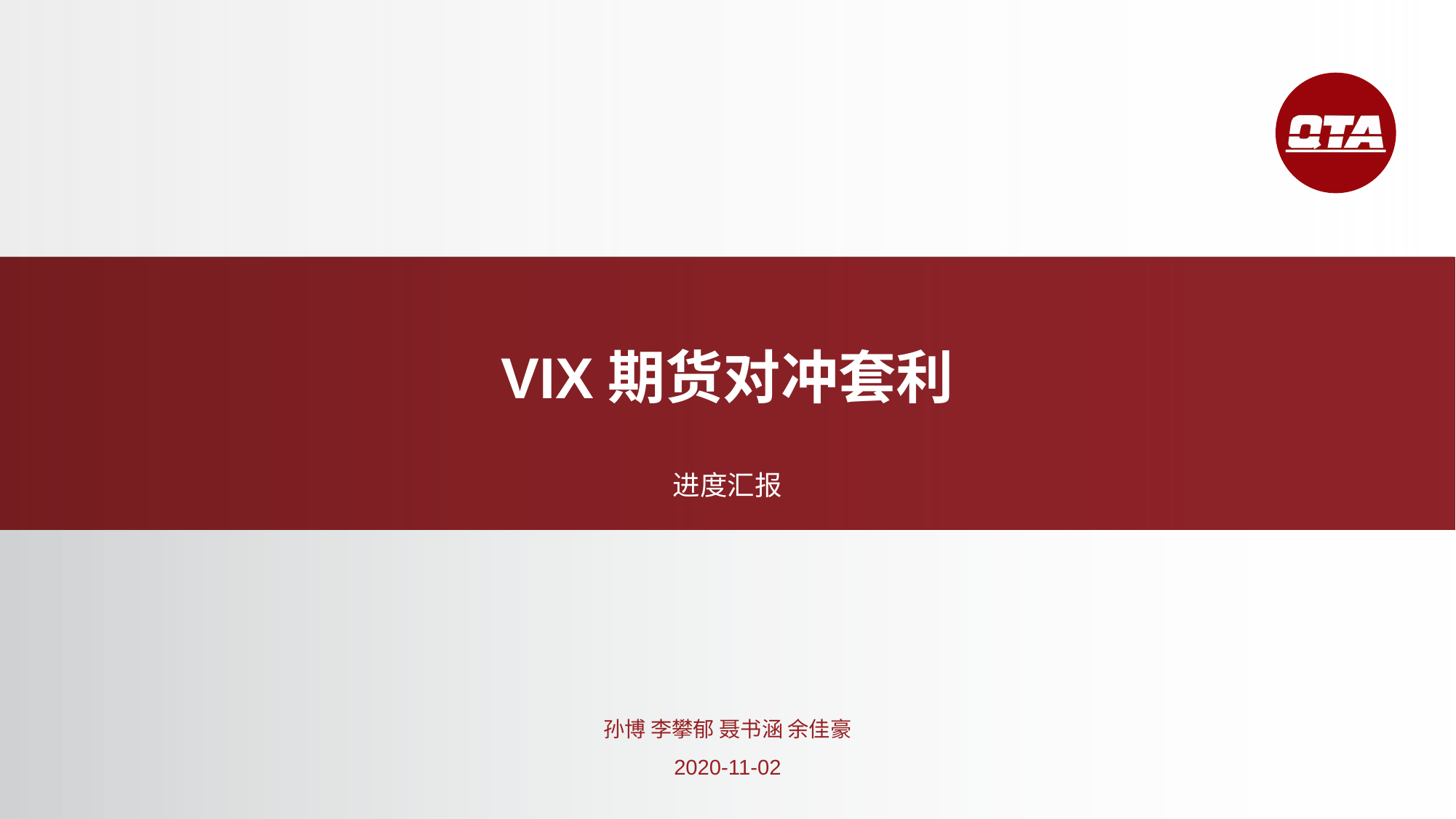

VIX期货对冲套利
进度汇报
孙博 李攀郁 聂书涵 余佳豪
2020-11-02